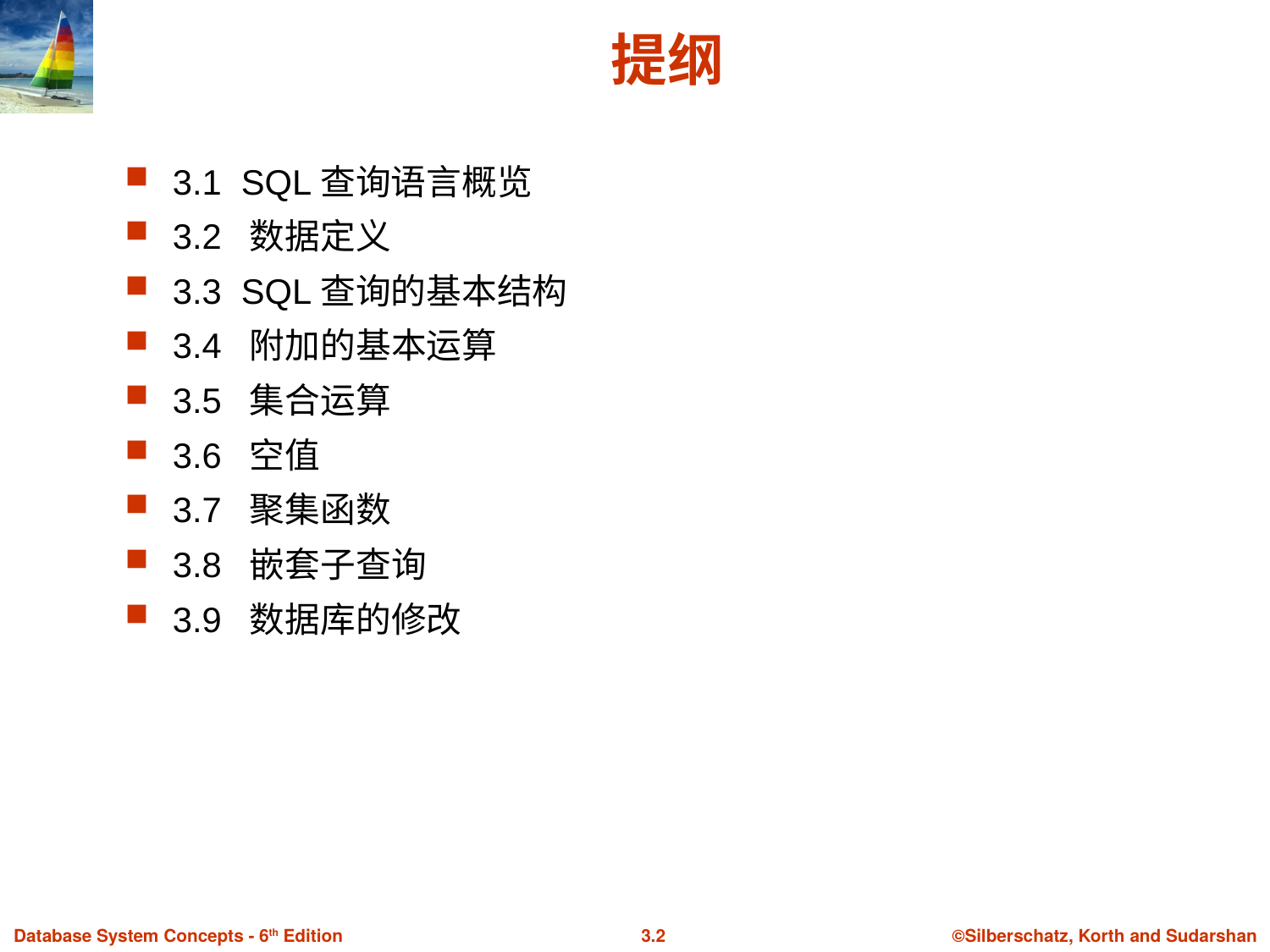

# 提纲
3.1  SQL查询语言概览
3.2  数据定义
3.3  SQL查询的基本结构
3.4  附加的基本运算
3.5  集合运算
3.6  空值
3.7  聚集函数
3.8  嵌套子查询
3.9  数据库的修改